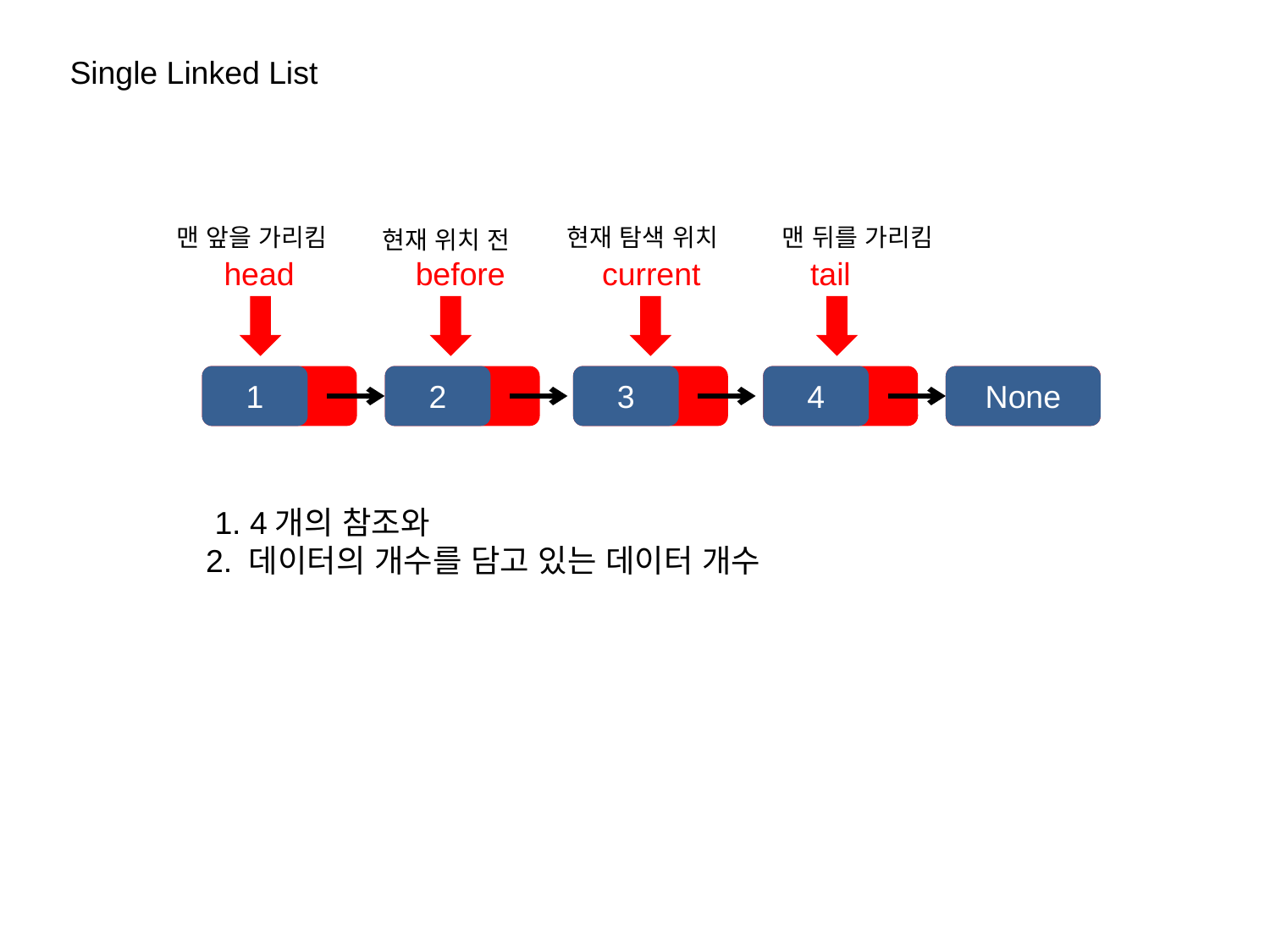

Single Linked List
맨 앞을 가리킴
현재 탐색 위치
맨 뒤를 가리킴
현재 위치 전
head

before

current

tail

1

2

3

4

None
 1. 4개의 참조와
2. 데이터의 개수를 담고 있는 데이터 개수